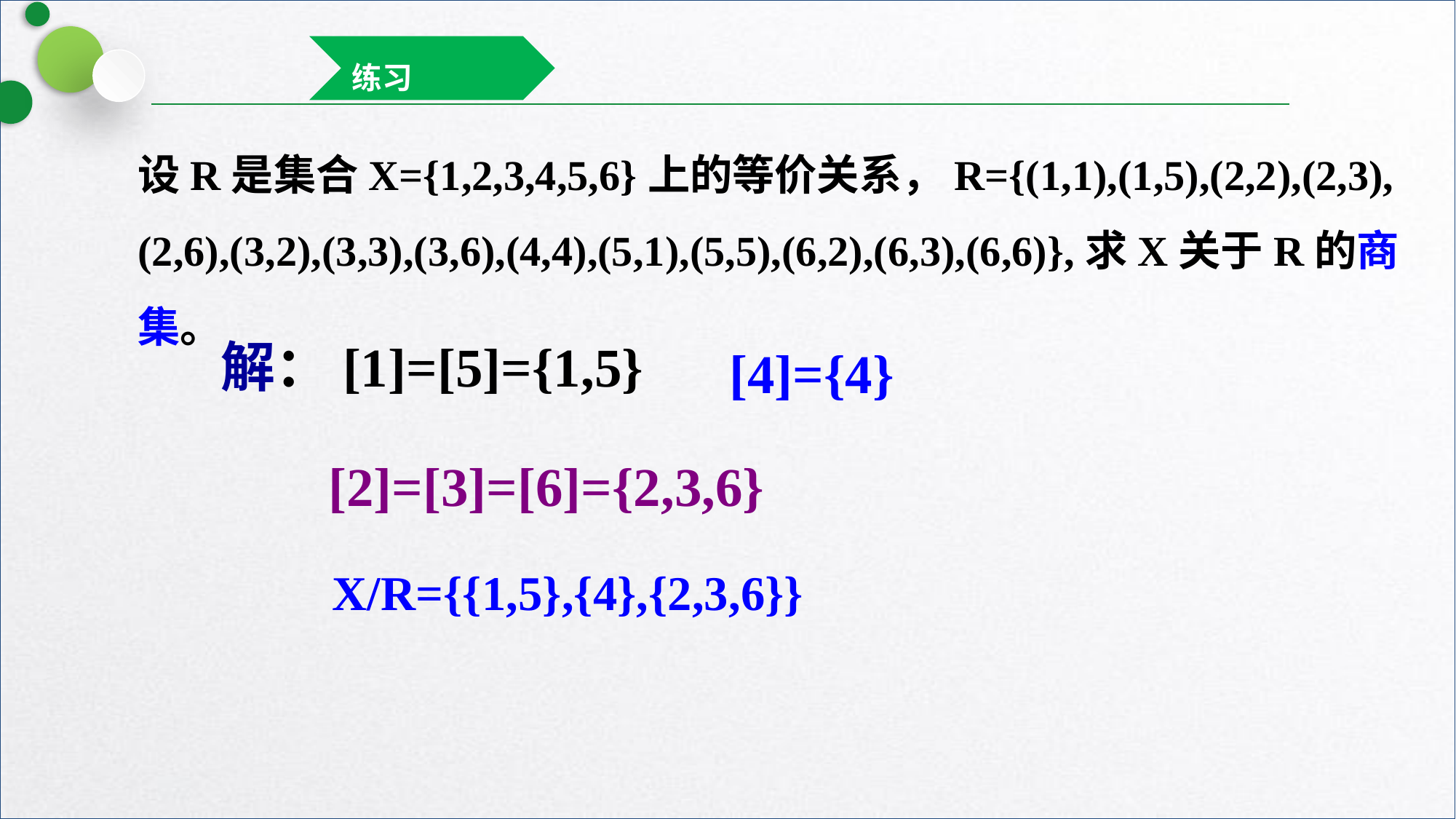

练习
设R是集合X={1,2,3,4,5,6}上的等价关系，R={(1,1),(1,5),(2,2),(2,3),
(2,6),(3,2),(3,3),(3,6),(4,4),(5,1),(5,5),(6,2),(6,3),(6,6)},求X关于R的商集。
解：[1]=[5]={1,5}
[4]={4}
[2]=[3]=[6]={2,3,6}
X/R={{1,5},{4},{2,3,6}}